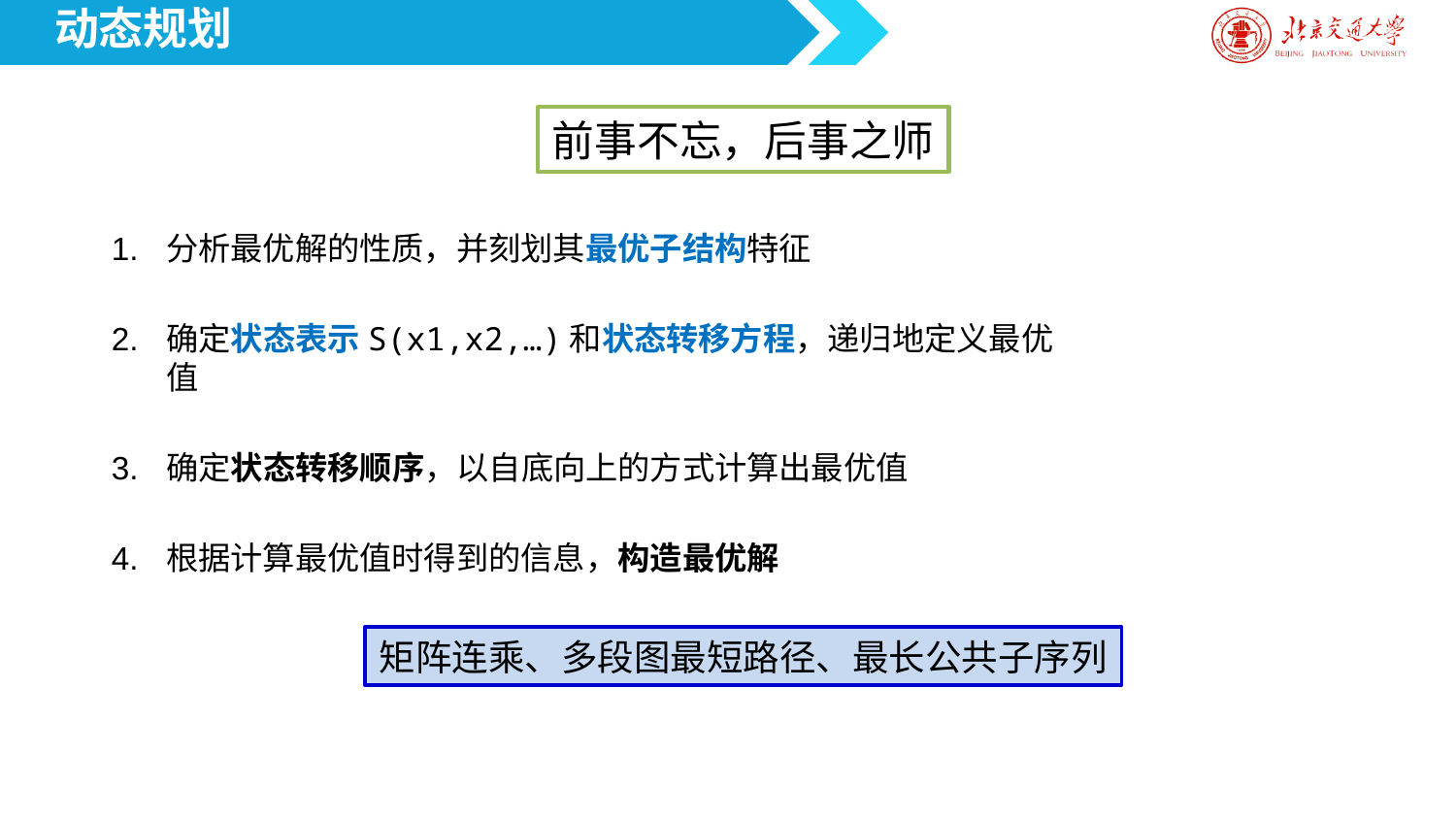

动态规划
前事不忘，后事之师
分析最优解的性质，并刻划其最优子结构特征

确定状态表示S(x1,x2,…)和状态转移方程，递归地定义最优值

确定状态转移顺序，以自底向上的方式计算出最优值

根据计算最优值时得到的信息，构造最优解
矩阵连乘、多段图最短路径、最长公共子序列